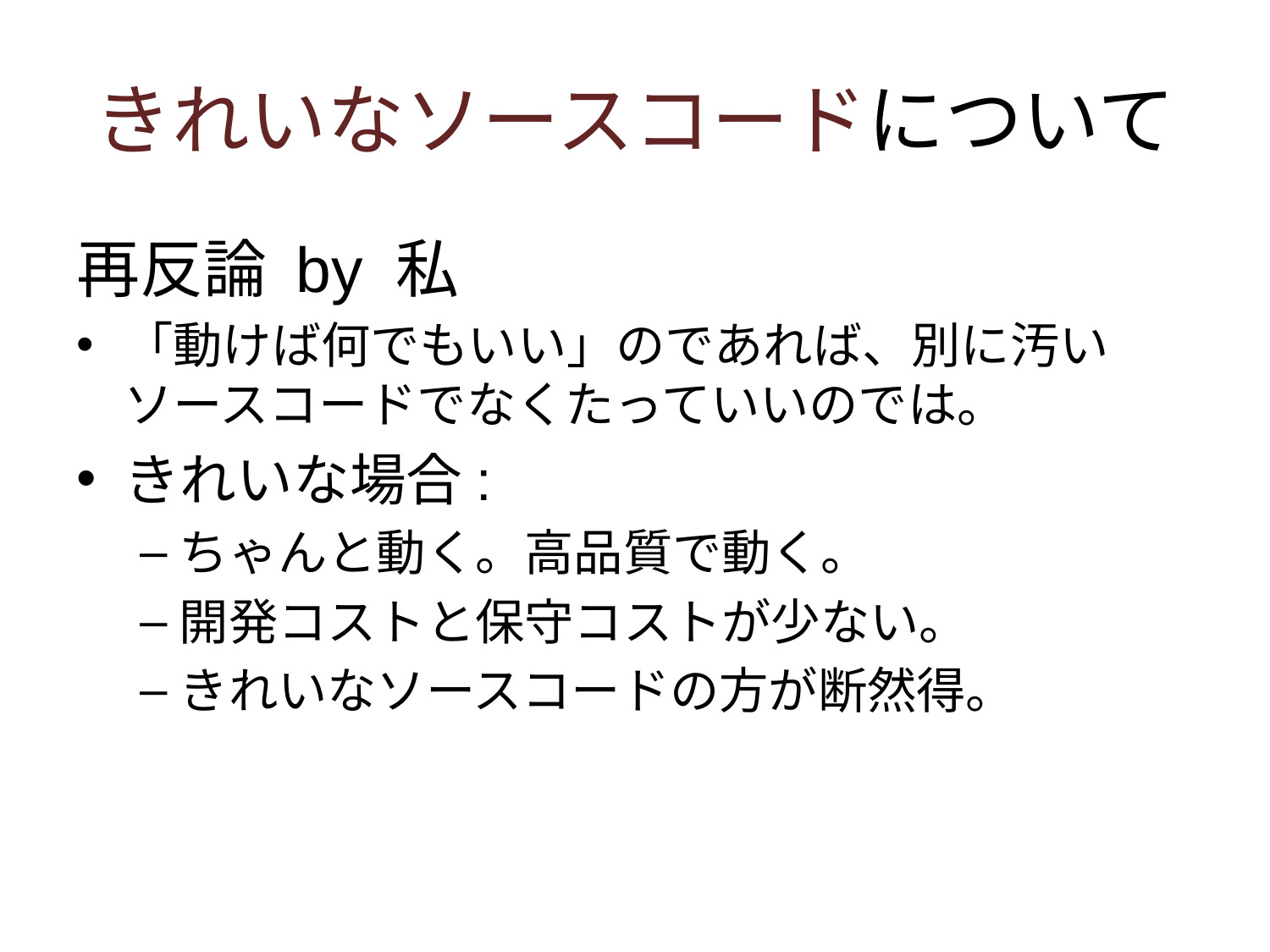

# きれいなソースコードについて
再反論 by 私
「動けば何でもいい」のであれば、別に汚いソースコードでなくたっていいのでは。
きれいな場合:
ちゃんと動く。高品質で動く。
開発コストと保守コストが少ない。
きれいなソースコードの方が断然得。